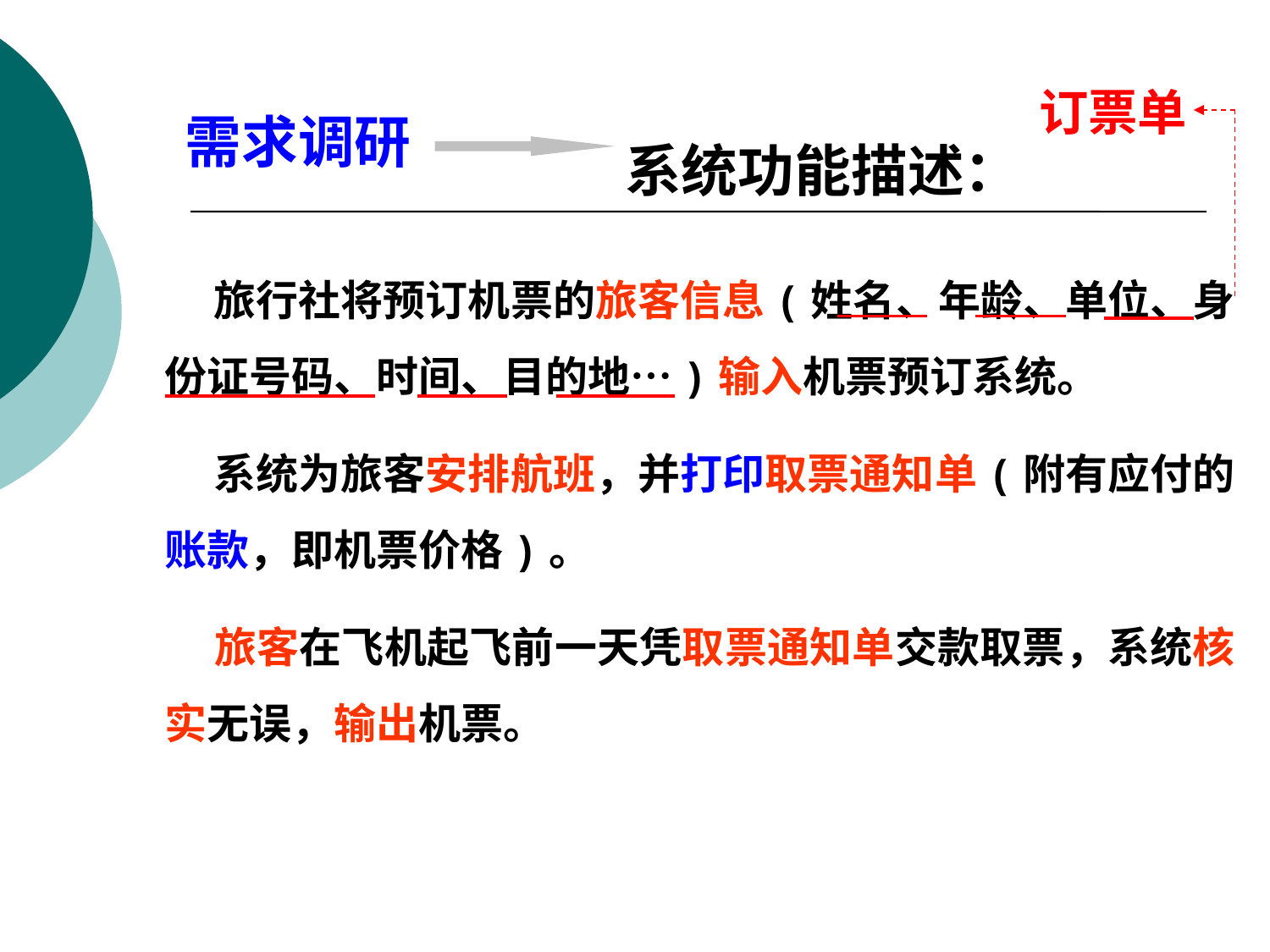

订票单
需求调研

系统功能描述：
    旅行社将预订机票的旅客信息(姓名、年龄、单位、身份证号码、时间、目的地…)输入机票预订系统。
    系统为旅客安排航班，并打印取票通知单(附有应付的账款，即机票价格)。
    旅客在飞机起飞前一天凭取票通知单交款取票，系统核实无误，输出机票。